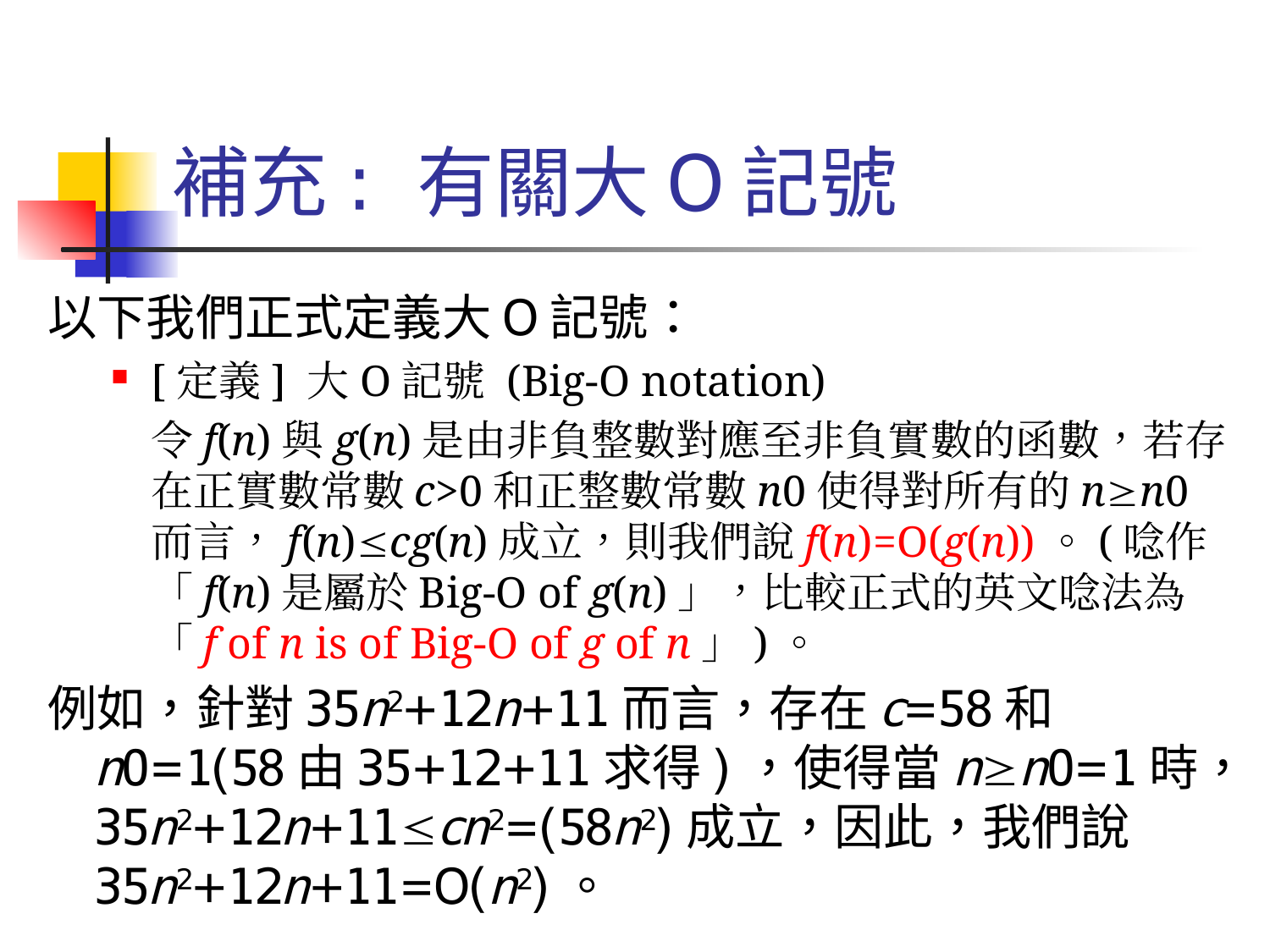

# 補充: 有關大O記號
以下我們正式定義大O記號：
[定義] 大O記號 (Big-O notation)
	令f(n)與g(n)是由非負整數對應至非負實數的函數，若存在正實數常數c>0和正整數常數n0使得對所有的n≥n0而言，f(n)≤cg(n)成立，則我們說f(n)=O(g(n))。(唸作 「f(n)是屬於Big-O of g(n)」，比較正式的英文唸法為「f of n is of Big-O of g of n」)。
例如，針對35n2+12n+11而言，存在c=58和n0=1(58由35+12+11求得)，使得當n≥n0=1時，35n2+12n+11≤cn2=(58n2)成立，因此，我們說35n2+12n+11=O(n2)。